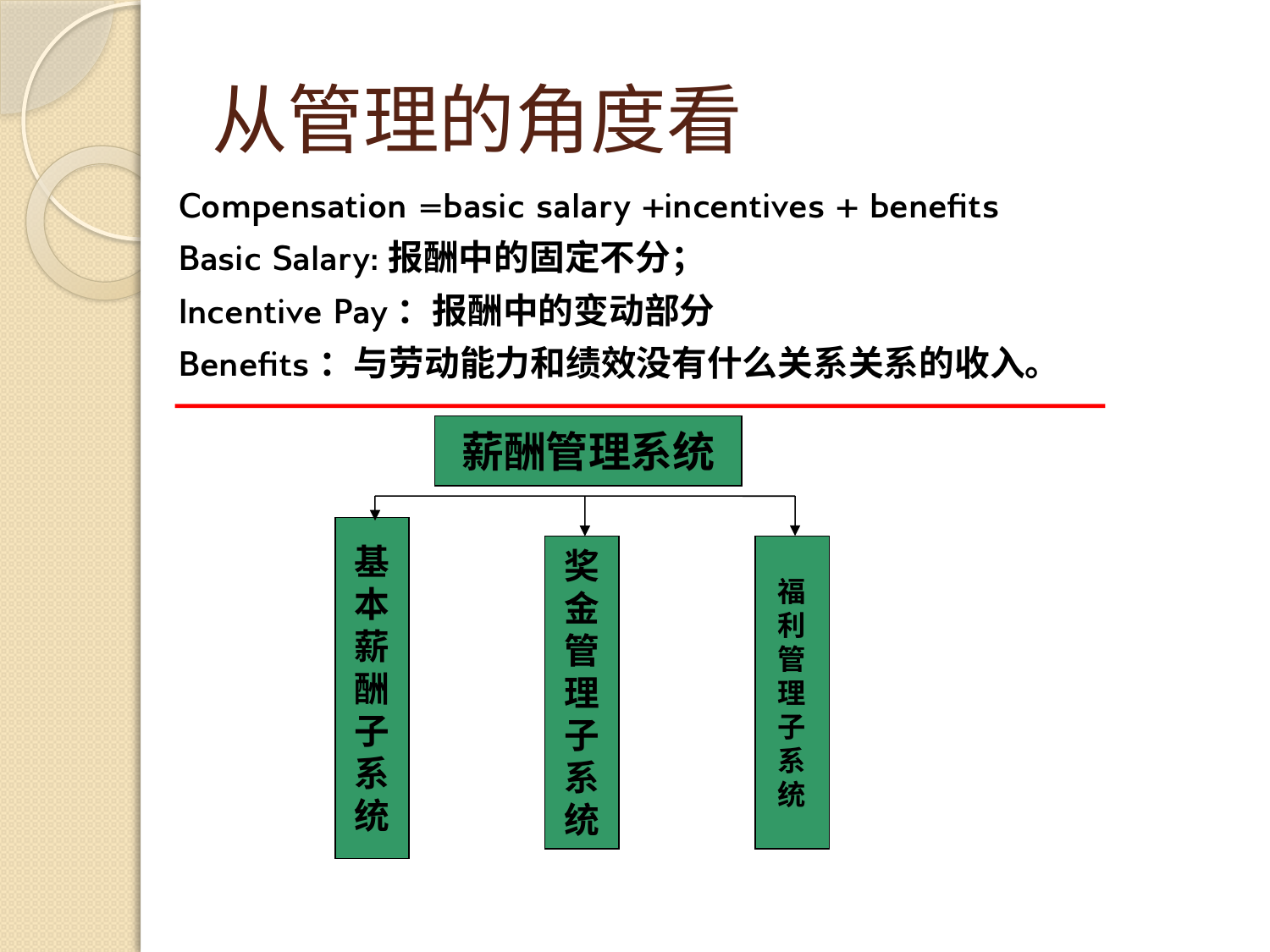

# 从管理的角度看
Compensation =basic salary +incentives + benefits
Basic Salary:报酬中的固定不分；
Incentive Pay：报酬中的变动部分
Benefits：与劳动能力和绩效没有什么关系关系的收入。

薪酬管理系统

基
本
薪
酬
子
系
统
奖
金
管
理
子
系
统
福
利
管
理
子
系
统
56